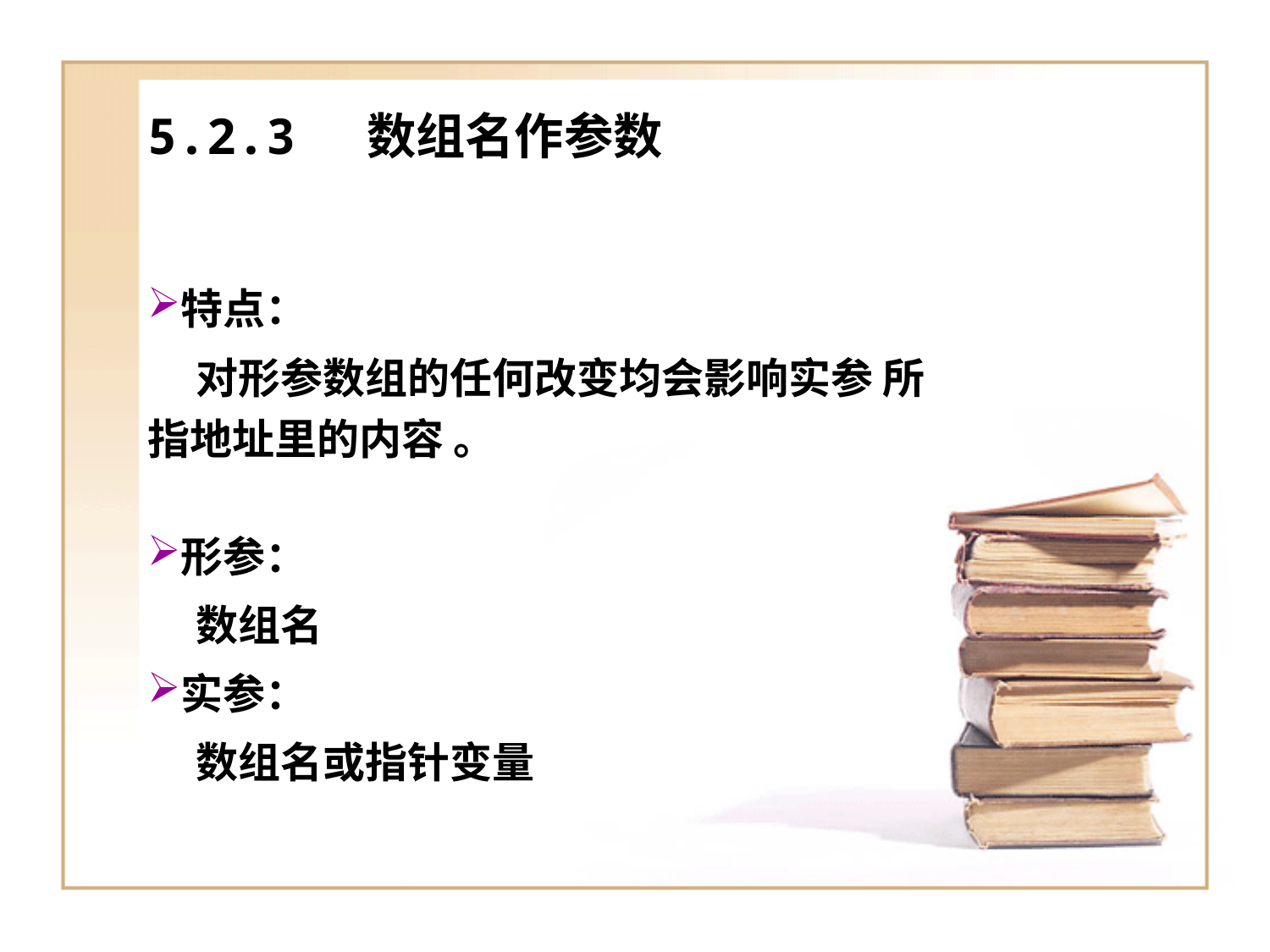

5.2.3  数组名作参数
特点：
    对形参数组的任何改变均会影响实参 所指地址里的内容 。
形参：
    数组名
实参：
    数组名或指针变量